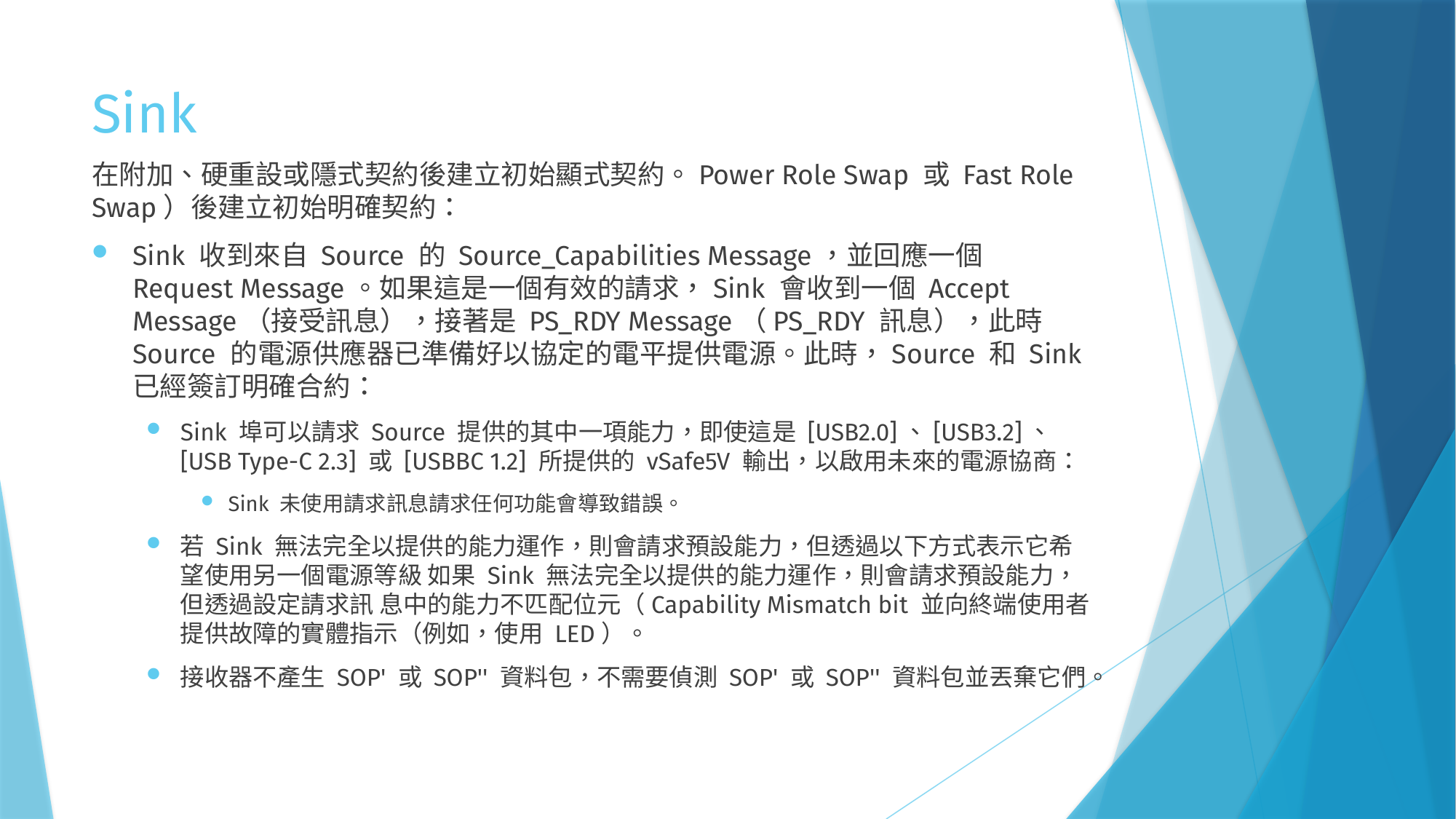

# Sink
在附加、硬重設或隱式契約後建立初始顯式契約。Power Role Swap 或 Fast Role Swap）後建立初始明確契約：
Sink 收到來自 Source 的 Source_Capabilities Message，並回應一個 Request Message。如果這是一個有效的請求，Sink 會收到一個 Accept Message（接受訊息），接著是 PS_RDY Message（PS_RDY 訊息），此時 Source 的電源供應器已準備好以協定的電平提供電源。此時，Source 和 Sink 已經簽訂明確合約：
Sink 埠可以請求 Source 提供的其中一項能力，即使這是 [USB2.0]、[USB3.2]、[USB Type-C 2.3] 或 [USBBC 1.2] 所提供的 vSafe5V 輸出，以啟用未來的電源協商：
Sink 未使用請求訊息請求任何功能會導致錯誤。
若 Sink 無法完全以提供的能力運作，則會請求預設能力，但透過以下方式表示它希望使用另一個電源等級 如果 Sink 無法完全以提供的能力運作，則會請求預設能力，但透過設定請求訊 息中的能力不匹配位元（Capability Mismatch bit 並向終端使用者提供故障的實體指示（例如，使用 LED）。
接收器不產生 SOP' 或 SOP'' 資料包，不需要偵測 SOP' 或 SOP'' 資料包並丟棄它們。